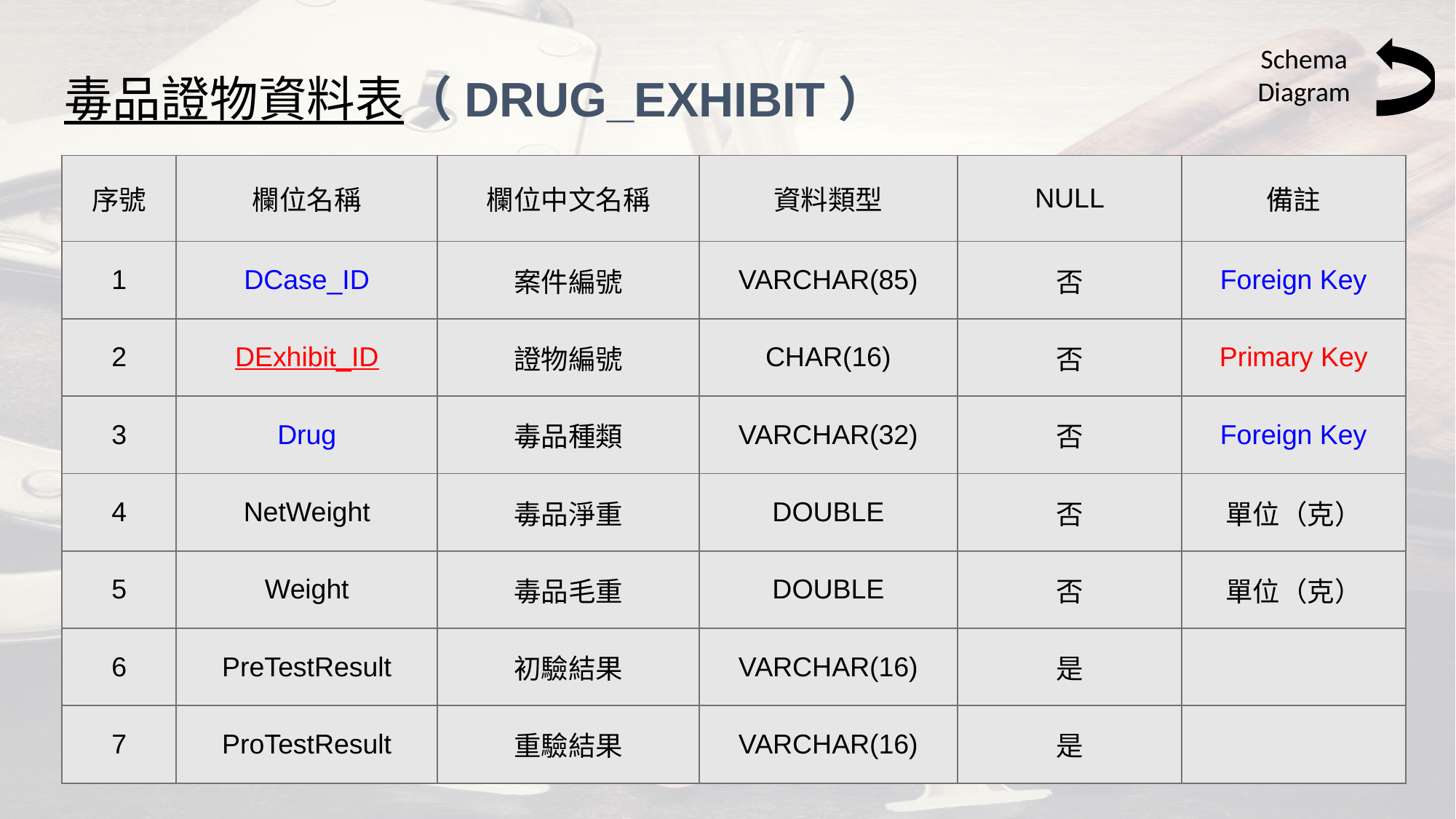

Schema
Diagram

# 毒品證物資料表（DRUG_EXHIBIT）
| 序號 | 欄位名稱 | 欄位中文名稱 | 資料類型 | NULL | 備註 |
| --- | --- | --- | --- | --- | --- |
| 1 | DCase\_ID | 案件編號 | VARCHAR(85) | 否 | Foreign Key |
| 2 | DExhibit\_ID | 證物編號 | CHAR(16) | 否 | Primary Key |
| 3 | Drug | 毒品種類 | VARCHAR(32) | 否 | Foreign Key |
| 4 | NetWeight | 毒品淨重 | DOUBLE | 否 | 單位（克） |
| 5 | Weight | 毒品毛重 | DOUBLE | 否 | 單位（克） |
| 6 | PreTestResult | 初驗結果 | VARCHAR(16) | 是 |  |
| 7 | ProTestResult | 重驗結果 | VARCHAR(16) | 是 |  |